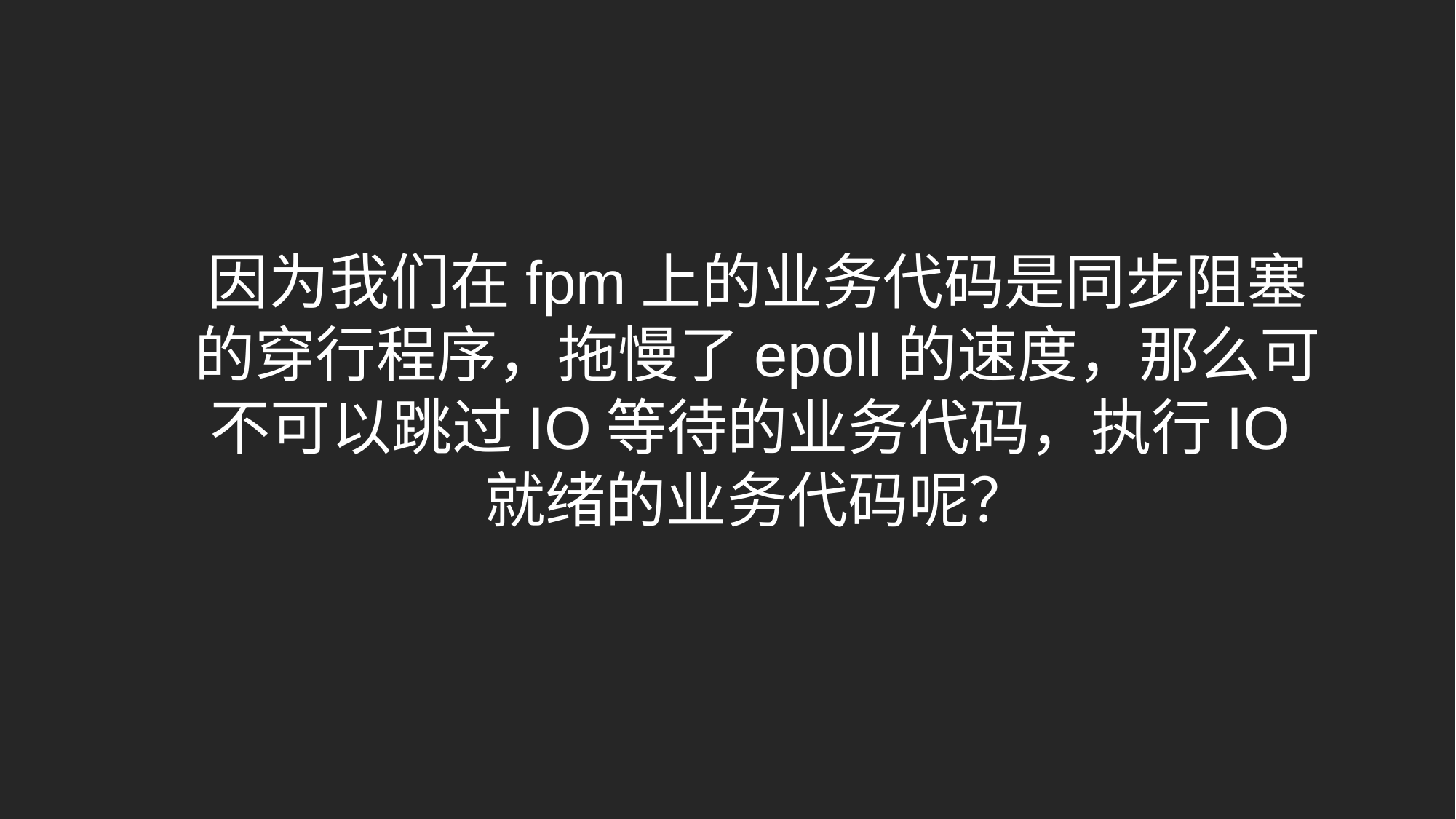

因为我们在fpm上的业务代码是同步阻塞的穿行程序，拖慢了epoll的速度，那么可不可以跳过IO等待的业务代码，执行IO就绪的业务代码呢？